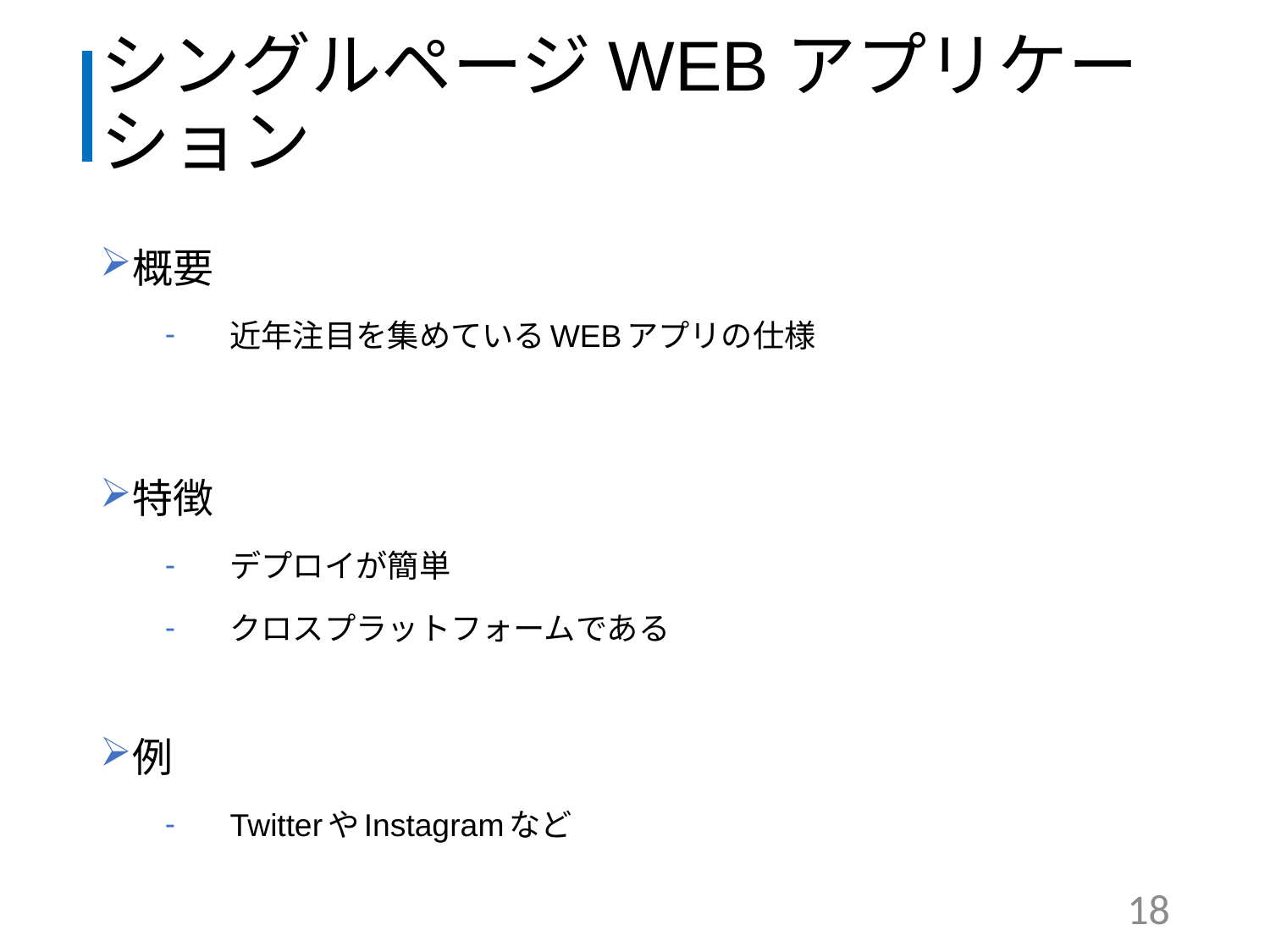

# シングルページWEBアプリケーション
概要
近年注目を集めているWEBアプリの仕様

特徴
デプロイが簡単
クロスプラットフォームである

例
TwitterやInstagramなど

18